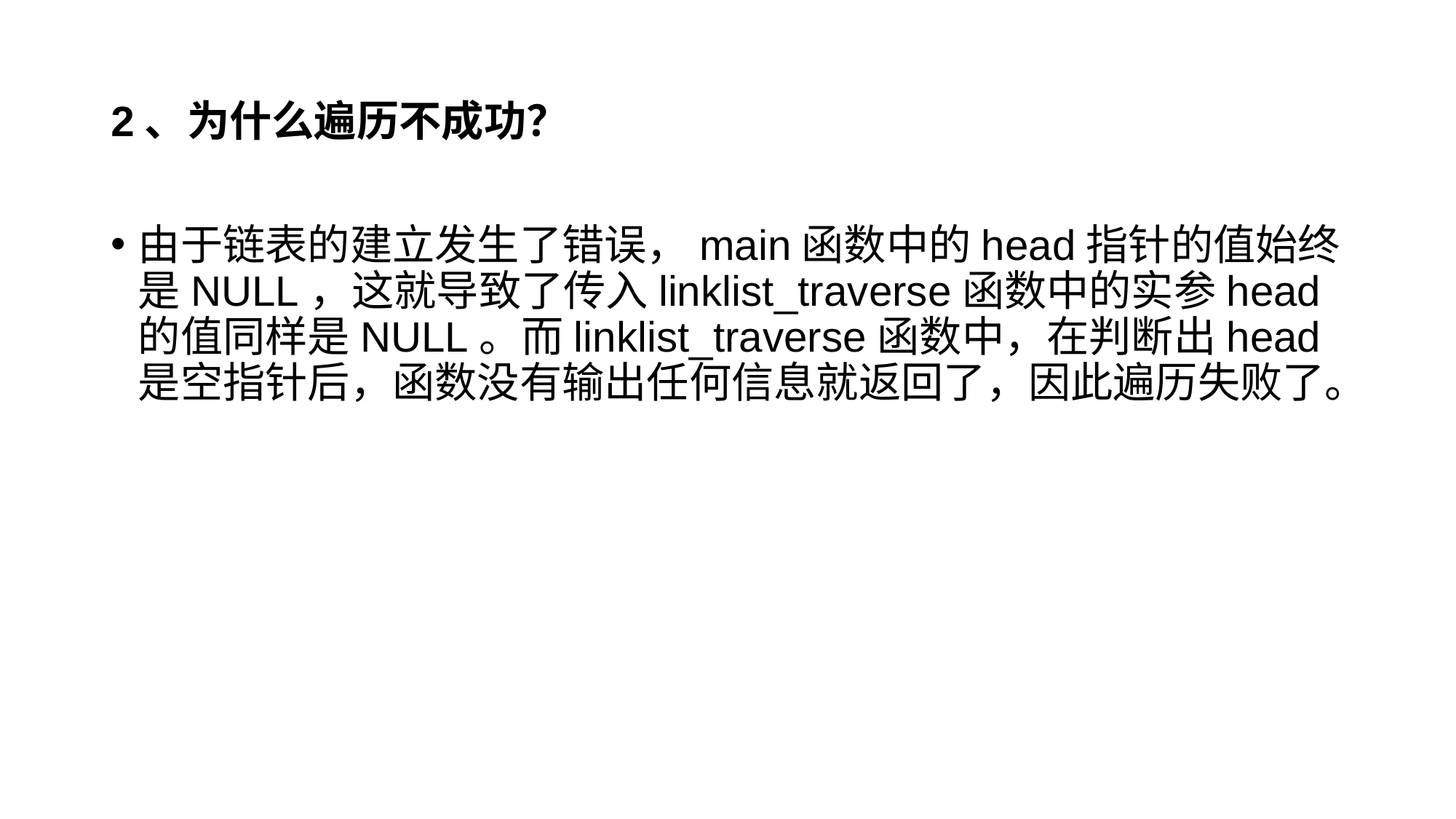

# 2、为什么遍历不成功？
由于链表的建立发生了错误，main函数中的head指针的值始终是NULL，这就导致了传入linklist_traverse函数中的实参head的值同样是NULL。而linklist_traverse函数中，在判断出head是空指针后，函数没有输出任何信息就返回了，因此遍历失败了。